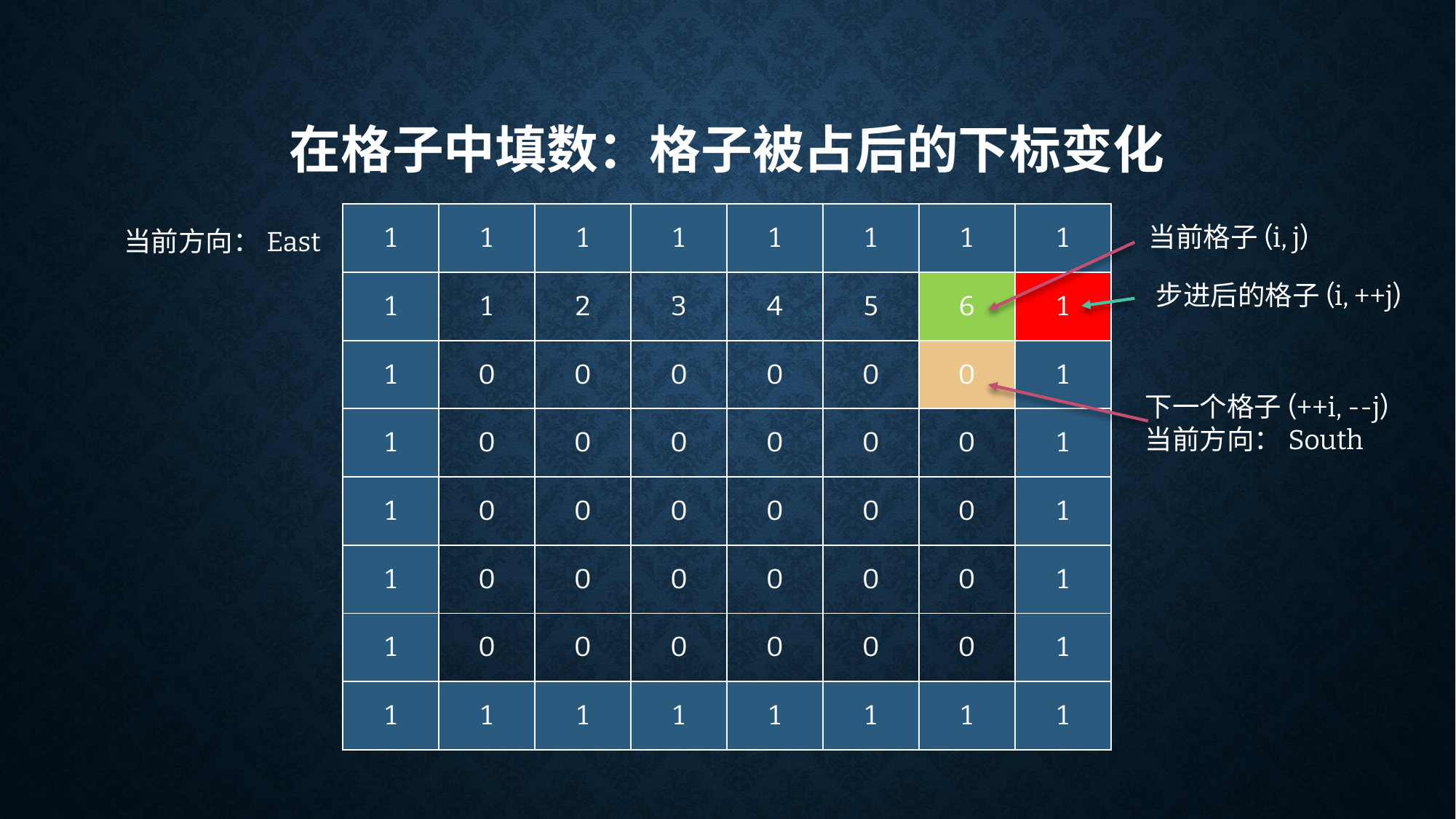

# 在格子中填数：格子被占后的下标变化
当前格子(i, j)
当前方向：East
| 1 | 1 | 1 | 1 | 1 | 1 | 1 | 1 |
| --- | --- | --- | --- | --- | --- | --- | --- |
| 1 | 1 | 2 | 3 | 4 | 5 | 6 | 1 |
| 1 | 0 | 0 | 0 | 0 | 0 | 0 | 1 |
| 1 | 0 | 0 | 0 | 0 | 0 | 0 | 1 |
| 1 | 0 | 0 | 0 | 0 | 0 | 0 | 1 |
| 1 | 0 | 0 | 0 | 0 | 0 | 0 | 1 |
| 1 | 0 | 0 | 0 | 0 | 0 | 0 | 1 |
| 1 | 1 | 1 | 1 | 1 | 1 | 1 | 1 |
步进后的格子(i, ++j)
下一个格子(++i, --j)
当前方向：South